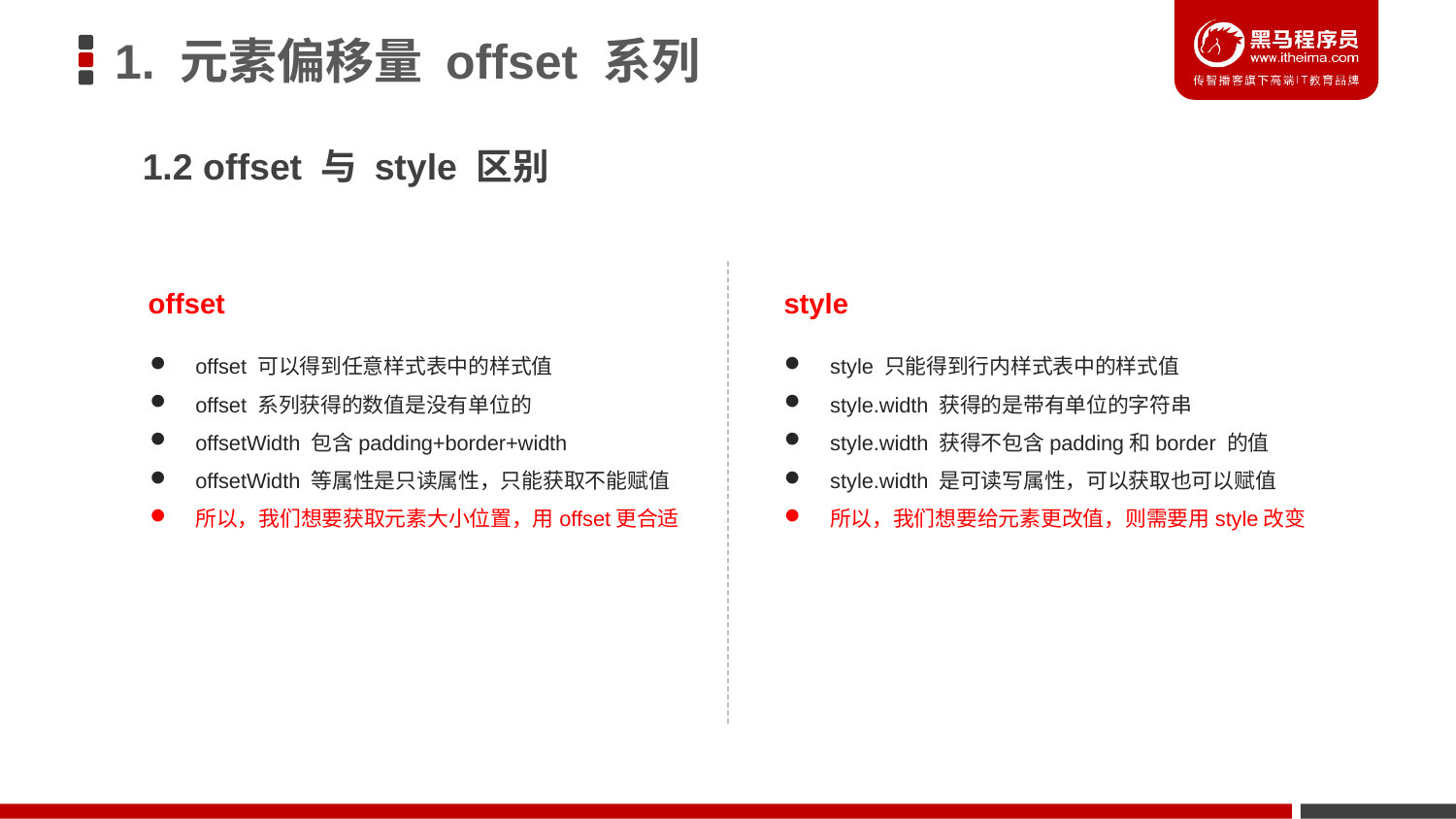

# 1. 元素偏移量 offset 系列
1.2 offset 与 style 区别
offset
style
offset 可以得到任意样式表中的样式值
offset 系列获得的数值是没有单位的
offsetWidth 包含padding+border+width
offsetWidth 等属性是只读属性，只能获取不能赋值
所以，我们想要获取元素大小位置，用offset更合适
style 只能得到行内样式表中的样式值
style.width 获得的是带有单位的字符串
style.width 获得不包含padding和border 的值
style.width 是可读写属性，可以获取也可以赋值
所以，我们想要给元素更改值，则需要用style改变